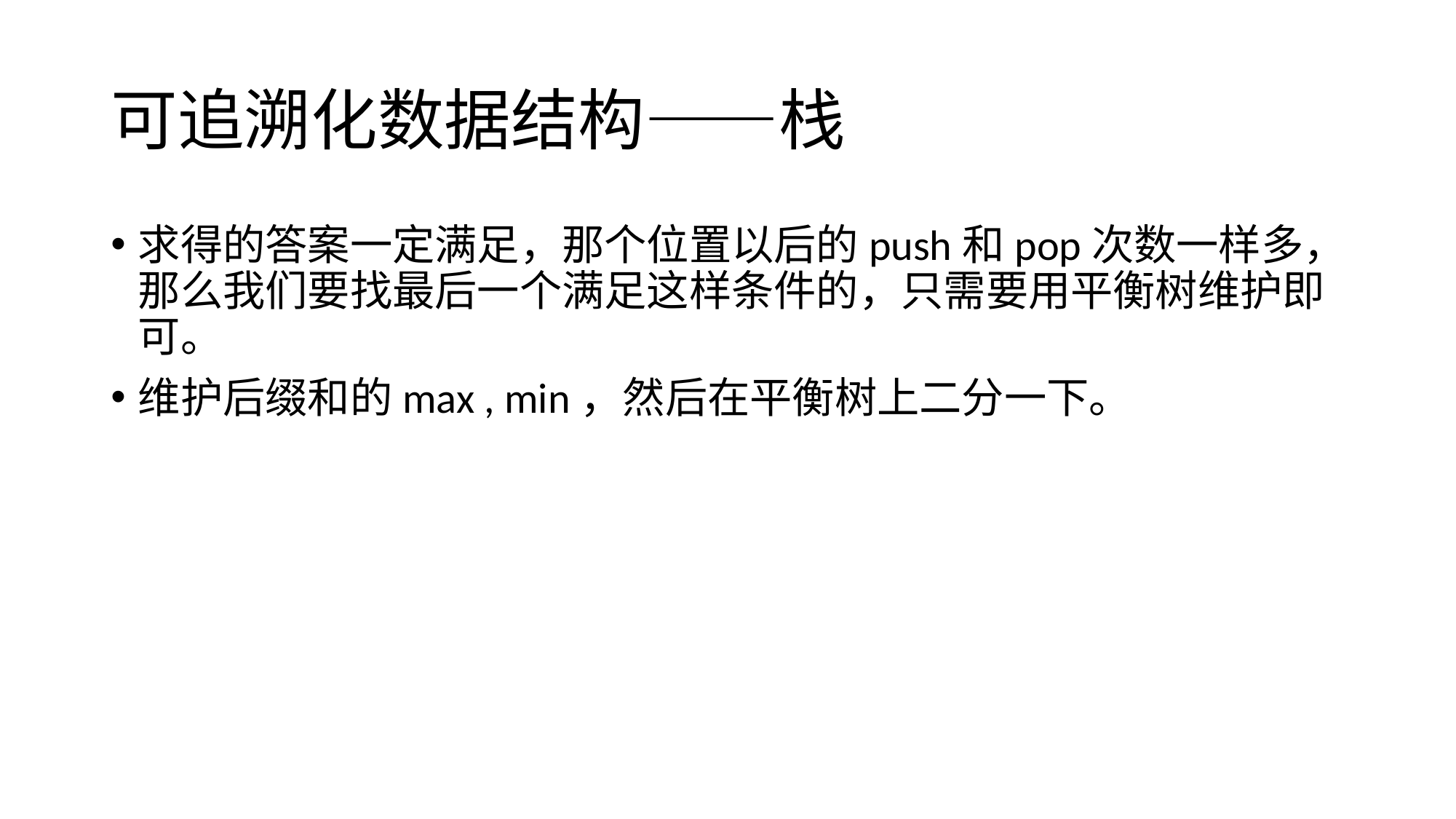

# 可追溯化数据结构——栈
求得的答案一定满足，那个位置以后的push和pop次数一样多，那么我们要找最后一个满足这样条件的，只需要用平衡树维护即可。
维护后缀和的max , min，然后在平衡树上二分一下。